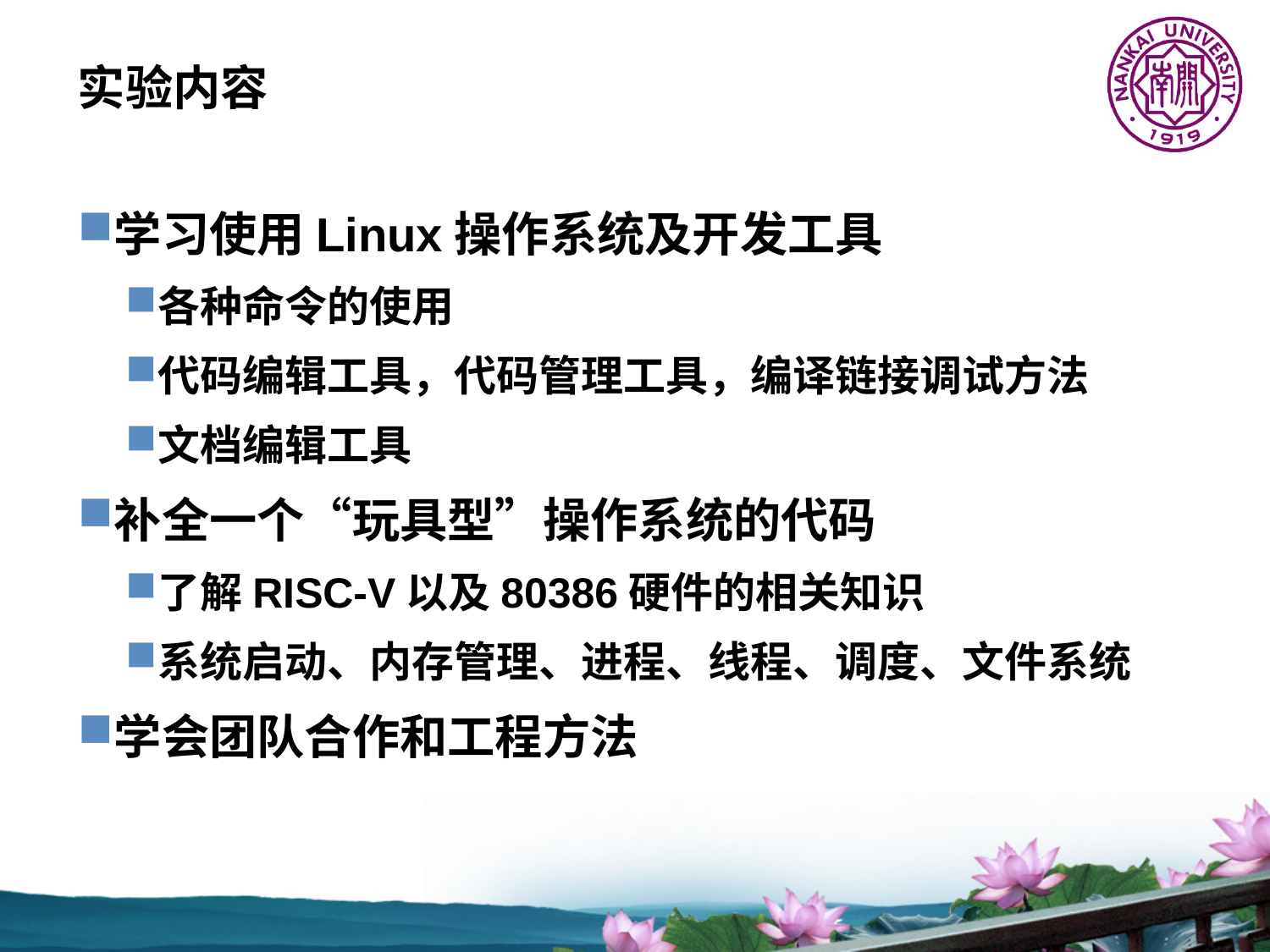

# 实验内容
学习使用Linux操作系统及开发工具
各种命令的使用
代码编辑工具，代码管理工具，编译链接调试方法
文档编辑工具
补全一个“玩具型”操作系统的代码
了解RISC-V以及80386硬件的相关知识
系统启动、内存管理、进程、线程、调度、文件系统
学会团队合作和工程方法